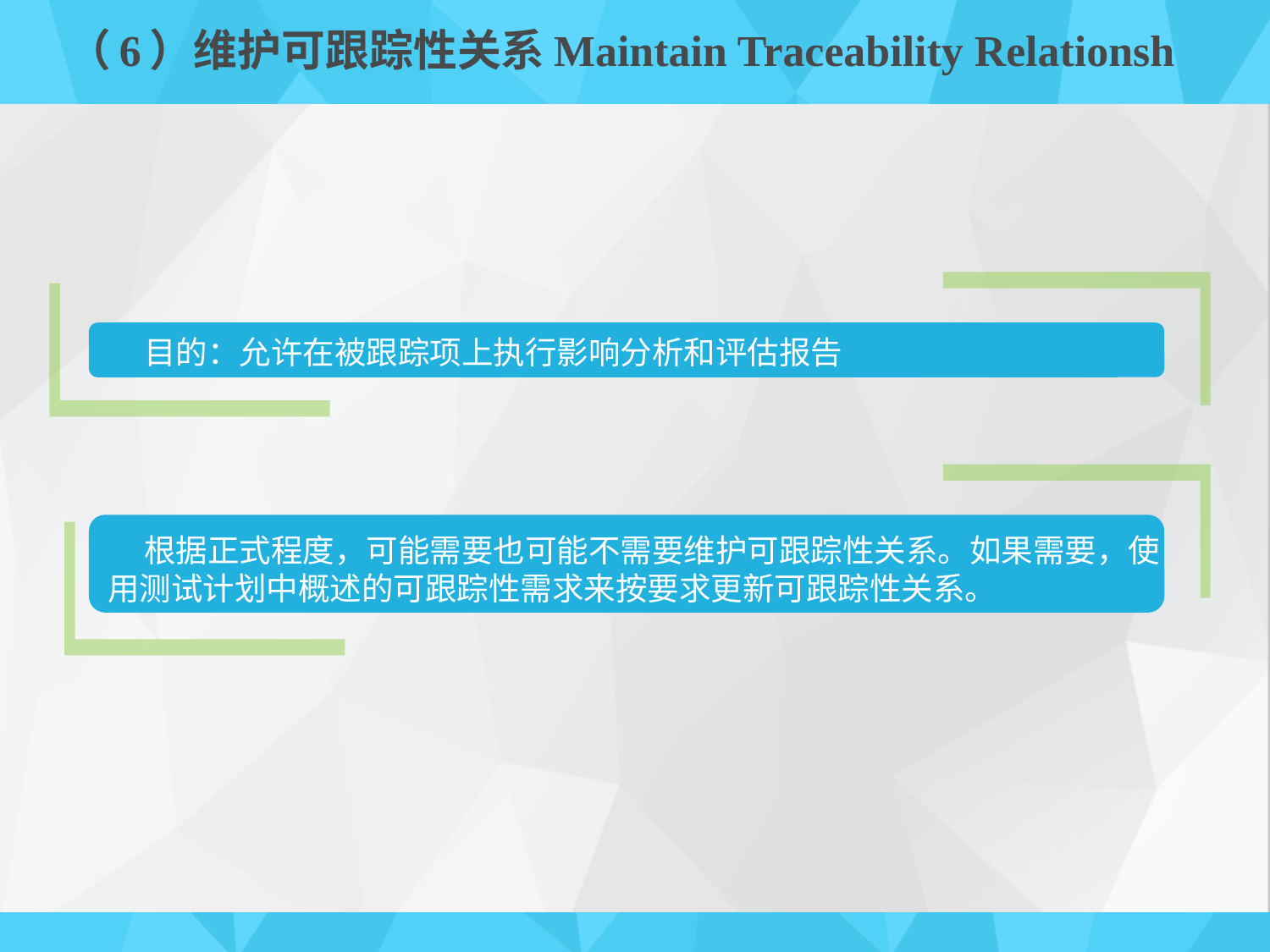

# （6）维护可跟踪性关系Maintain Traceability Relationsh

    目的：允许在被跟踪项上执行影响分析和评估报告

    根据正式程度，可能需要也可能不需要维护可跟踪性关系。如果需要，使用测试计划中概述的可跟踪性需求来按要求更新可跟踪性关系。